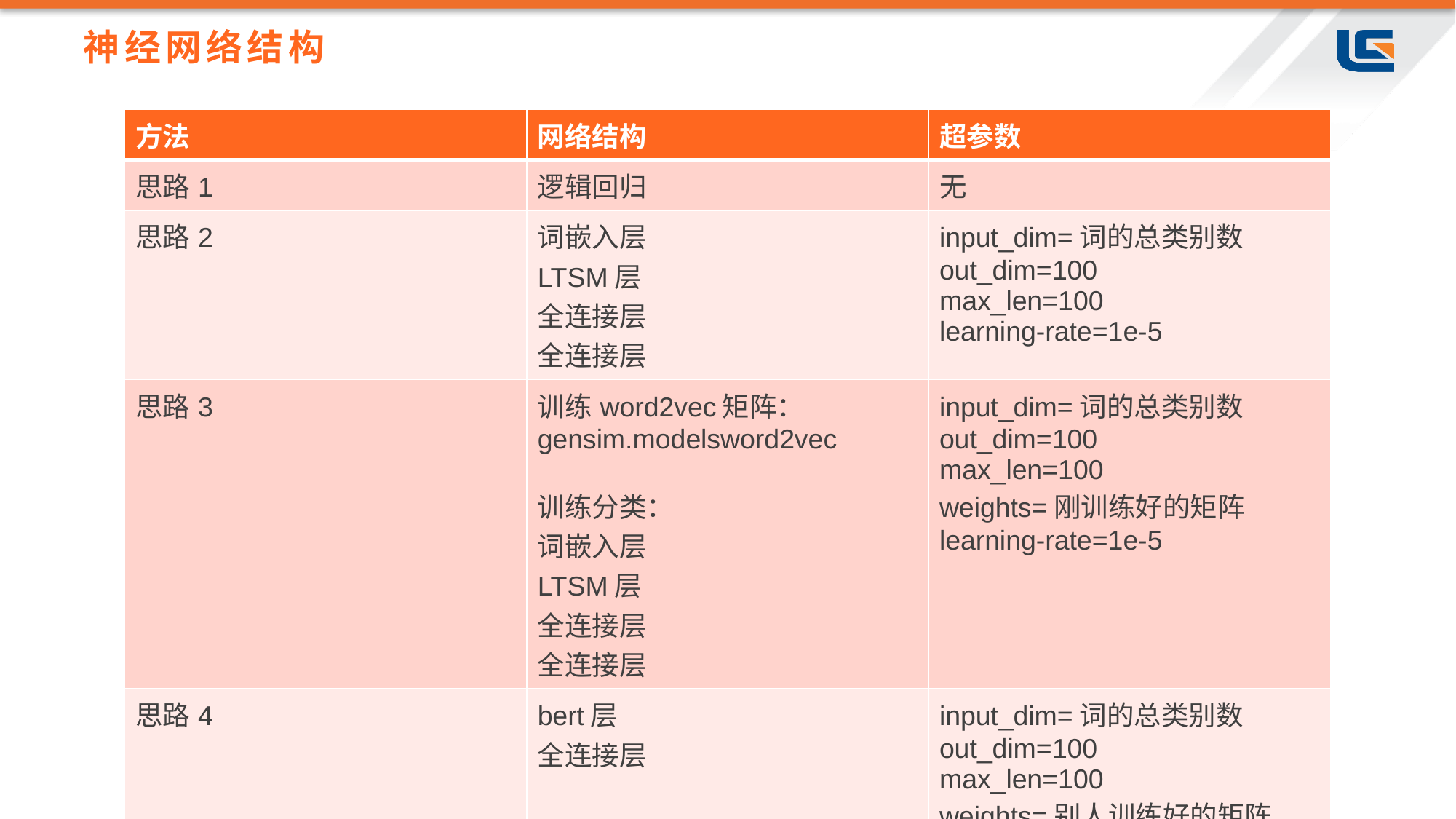

# 神经网络结构
| 方法 | 网络结构 | 超参数 |
| --- | --- | --- |
| 思路1 | 逻辑回归 | 无 |
| 思路2 | 词嵌入层 LTSM层 全连接层 全连接层 | input\_dim=词的总类别数 out\_dim=100 max\_len=100 learning-rate=1e-5 |
| 思路3 | 训练word2vec矩阵： gensim.modelsword2vec 训练分类： 词嵌入层 LTSM层 全连接层 全连接层 | input\_dim=词的总类别数 out\_dim=100 max\_len=100 weights=刚训练好的矩阵 learning-rate=1e-5 |
| 思路4 | bert层 全连接层 | input\_dim=词的总类别数 out\_dim=100 max\_len=100 weights=别人训练好的矩阵 learning-rate=1e-5 |
8